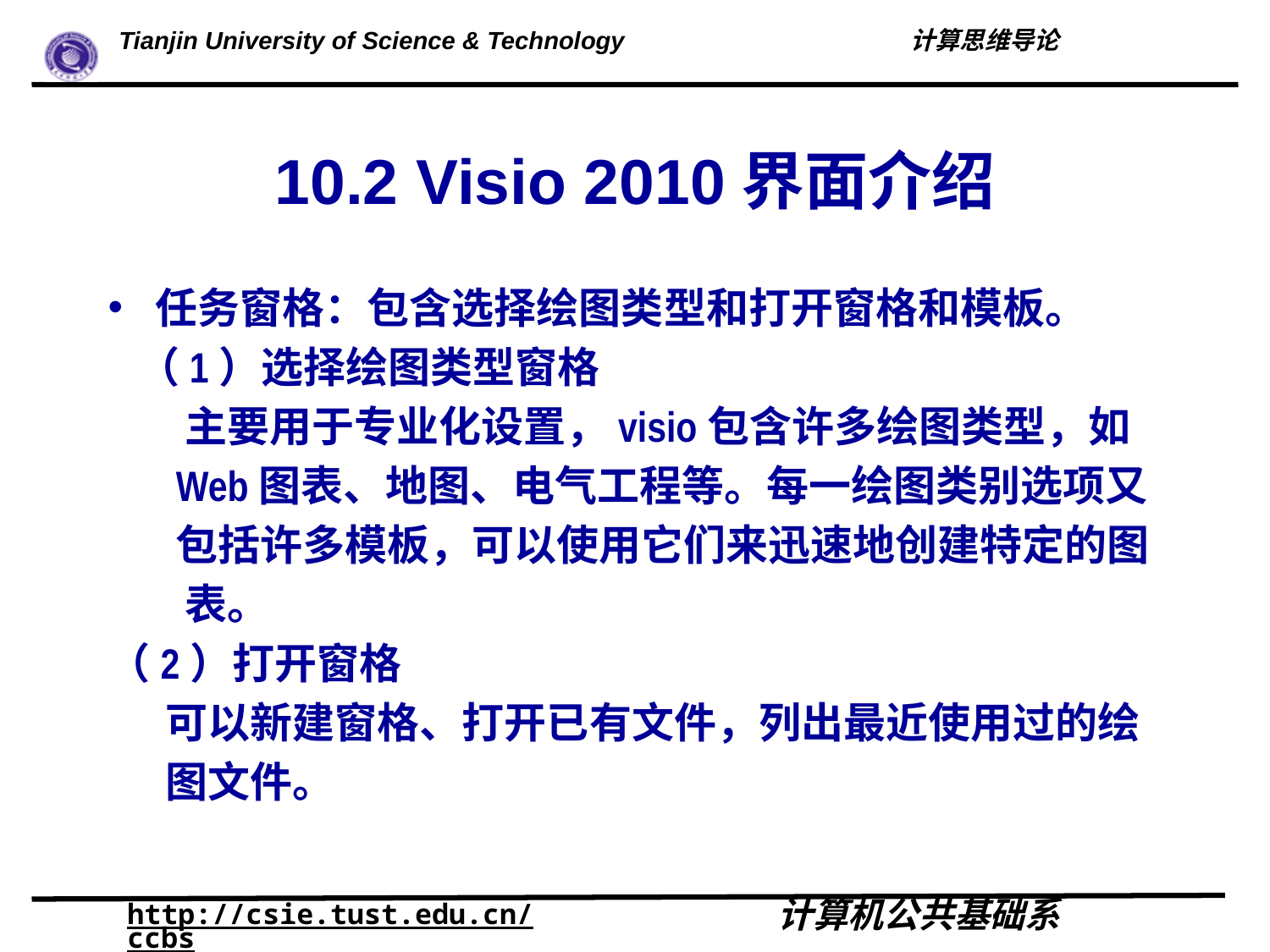

# 10.2 Visio 2010界面介绍
任务窗格：包含选择绘图类型和打开窗格和模板。
  （1）选择绘图类型窗格
       主要用于专业化设置，visio包含许多绘图类型，如
       Web图表、地图、电气工程等。每一绘图类别选项又
      包括许多模板，可以使用它们来迅速地创建特定的图
       表。
（2）打开窗格
     可以新建窗格、打开已有文件，列出最近使用过的绘
     图文件。